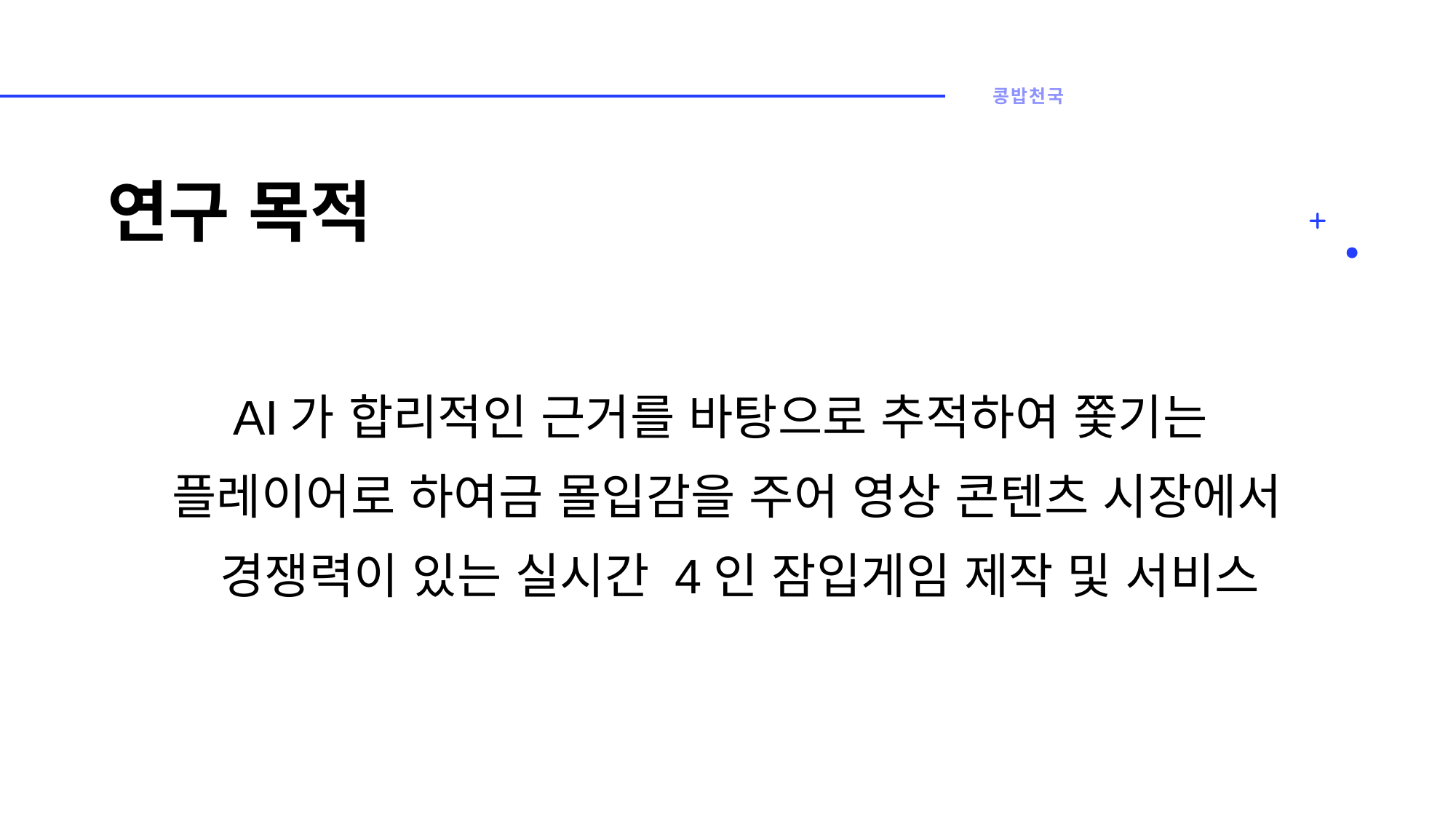

콩밥천국
# 연구 목적
AI가 합리적인 근거를 바탕으로 추적하여 쫓기는
플레이어로 하여금 몰입감을 주어 영상 콘텐츠 시장에서
 경쟁력이 있는 실시간 4인 잠입게임 제작 및 서비스